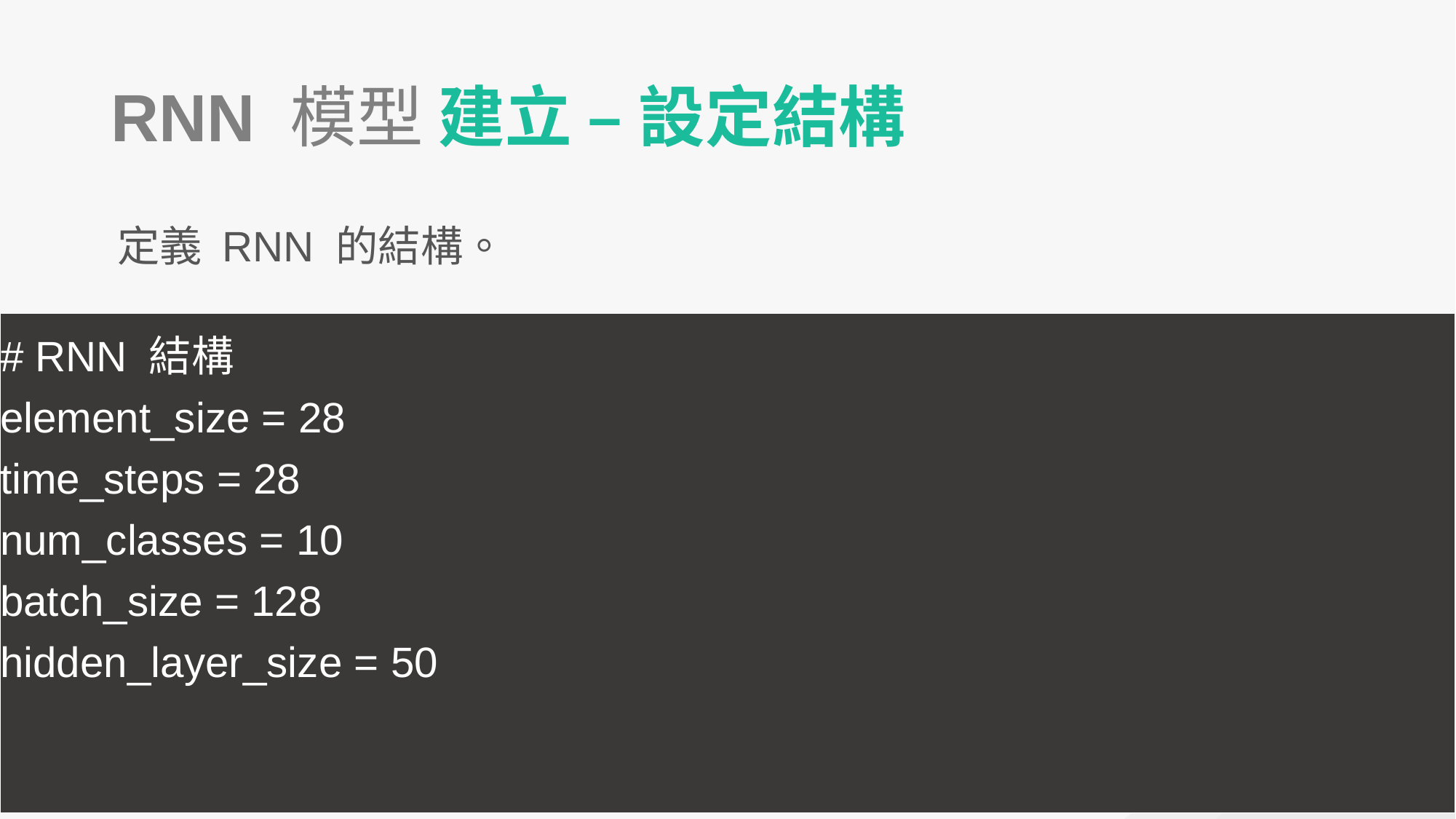

RNN 模型 建立 – 設定結構
定義 RNN 的結構。
# RNN 結構
element_size = 28
time_steps = 28
num_classes = 10
batch_size = 128
hidden_layer_size = 50